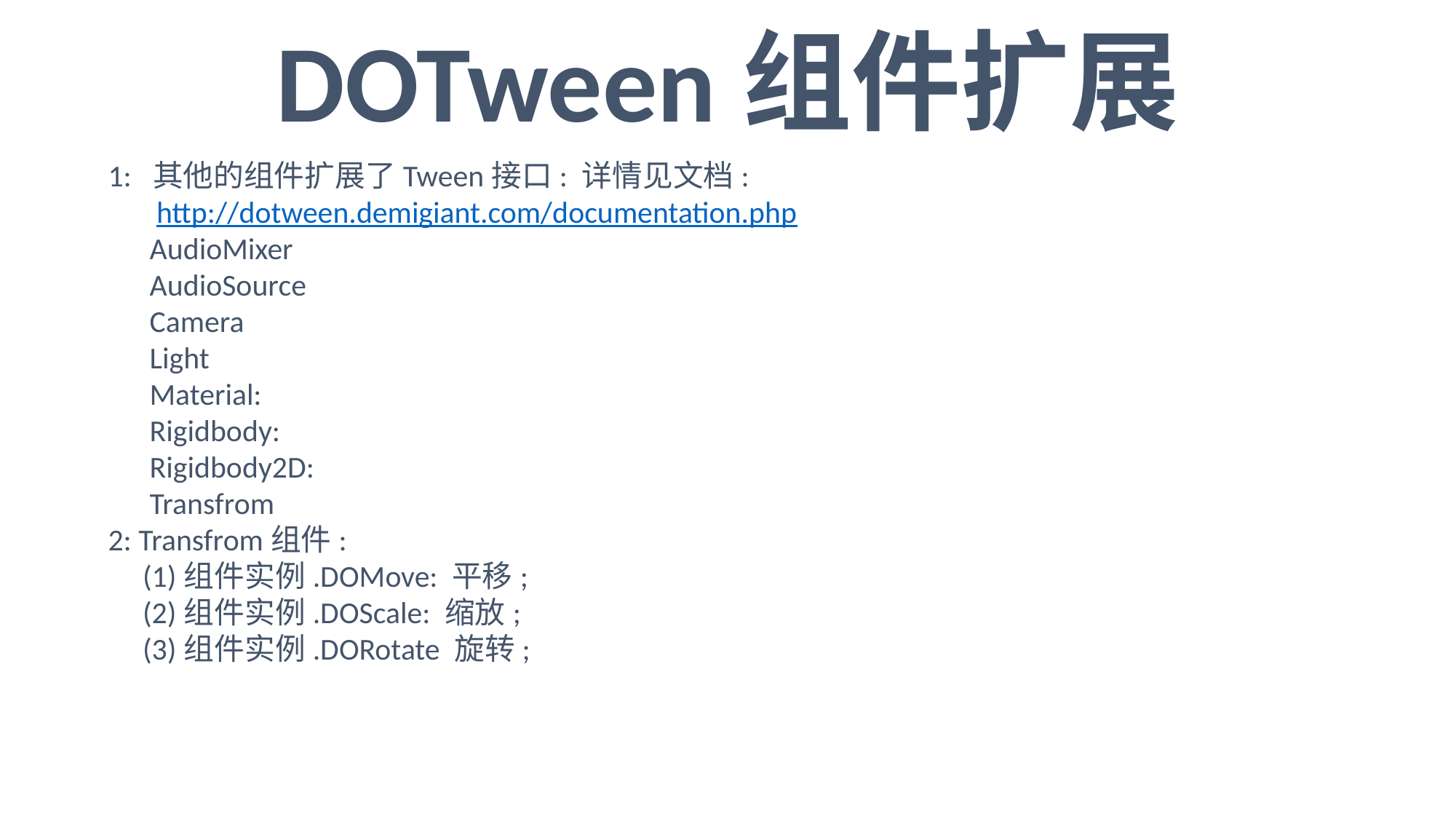

DOTween组件扩展
1:  其他的组件扩展了Tween接口: 详情见文档:
       http://dotween.demigiant.com/documentation.php
      AudioMixer
      AudioSource
      Camera
      Light
      Material:
      Rigidbody:
      Rigidbody2D:
      Transfrom
2: Transfrom组件:
     (1)组件实例.DOMove: 平移;
     (2)组件实例.DOScale: 缩放;
     (3)组件实例.DORotate 旋转;

2